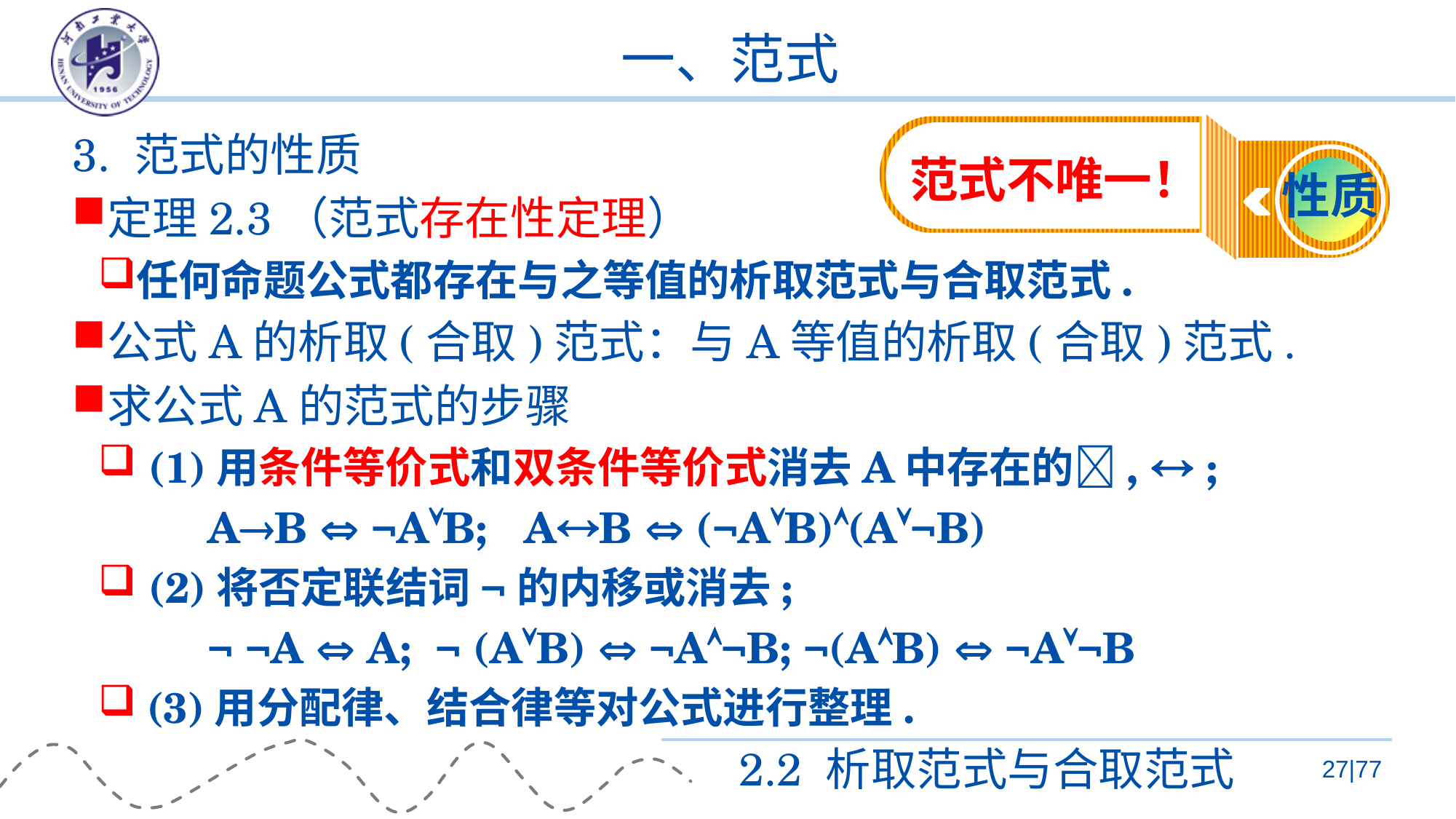

# 一、范式

范式不唯一！

性质
3. 范式的性质
定理2.3（范式存在性定理）
任何命题公式都存在与之等值的析取范式与合取范式.
公式A的析取(合取)范式：与A等值的析取(合取)范式.
求公式A的范式的步骤
 (1)用条件等价式和双条件等价式消去A中存在的→, ↔ ;
         A→B ⇔ ¬A∨B;   A↔B ⇔ (¬A∨B)∧(A∨¬B)
 (2)将否定联结词¬的内移或消去;
         ¬ ¬A ⇔ A;  ¬ (A∨B) ⇔ ¬A∧¬B; ¬(A∧B) ⇔ ¬A∨¬B
 (3)用分配律、结合律等对公式进行整理.
2.2 析取范式与合取范式
27|77